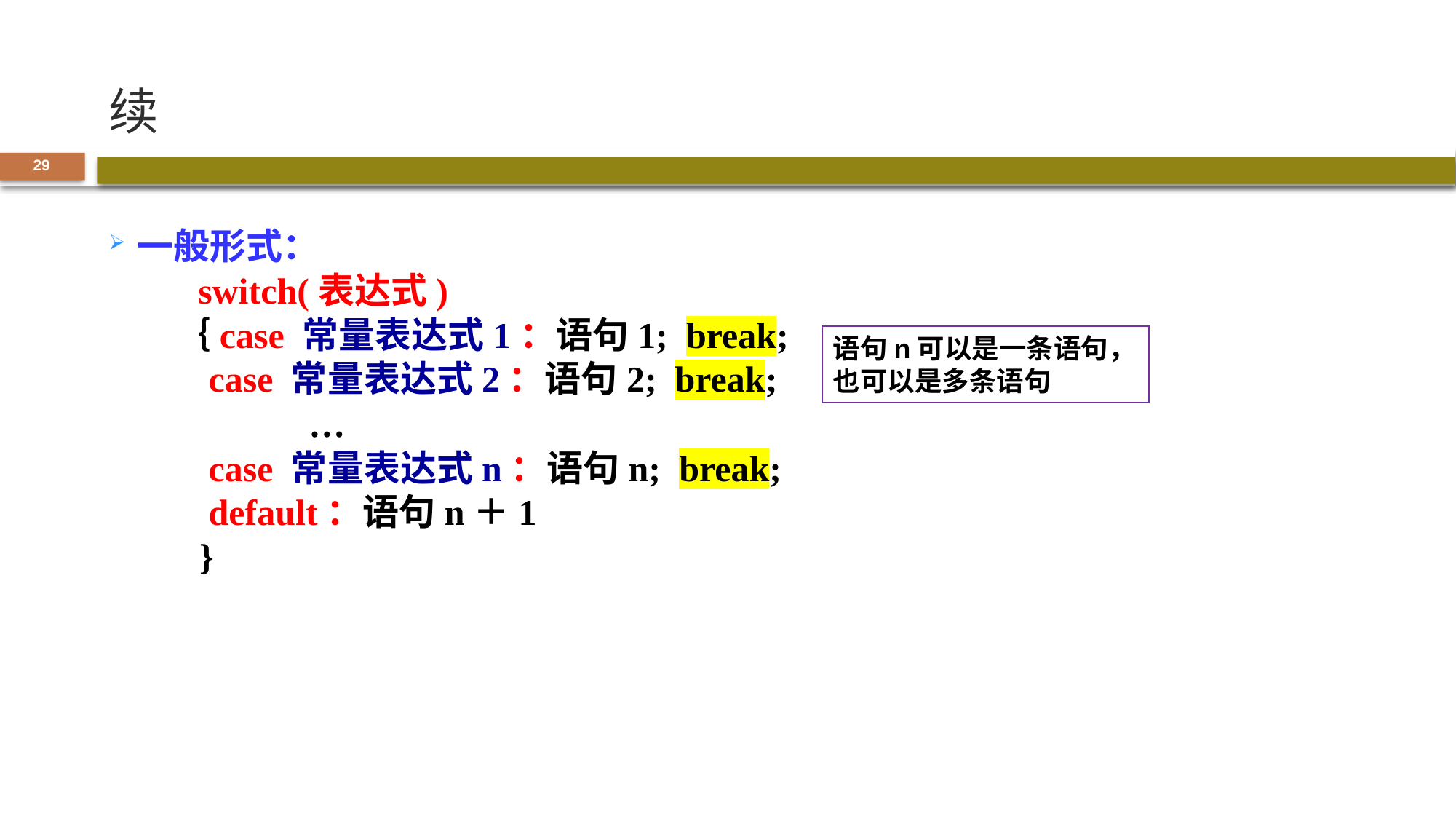

# 续
29
一般形式：
　　 switch(表达式)
       ｛case 常量表达式1：语句1;  break;
           case 常量表达式2：语句2;  break;
                      …
           case 常量表达式n：语句n;  break;
           default：语句n＋1
          }
语句n可以是一条语句，也可以是多条语句